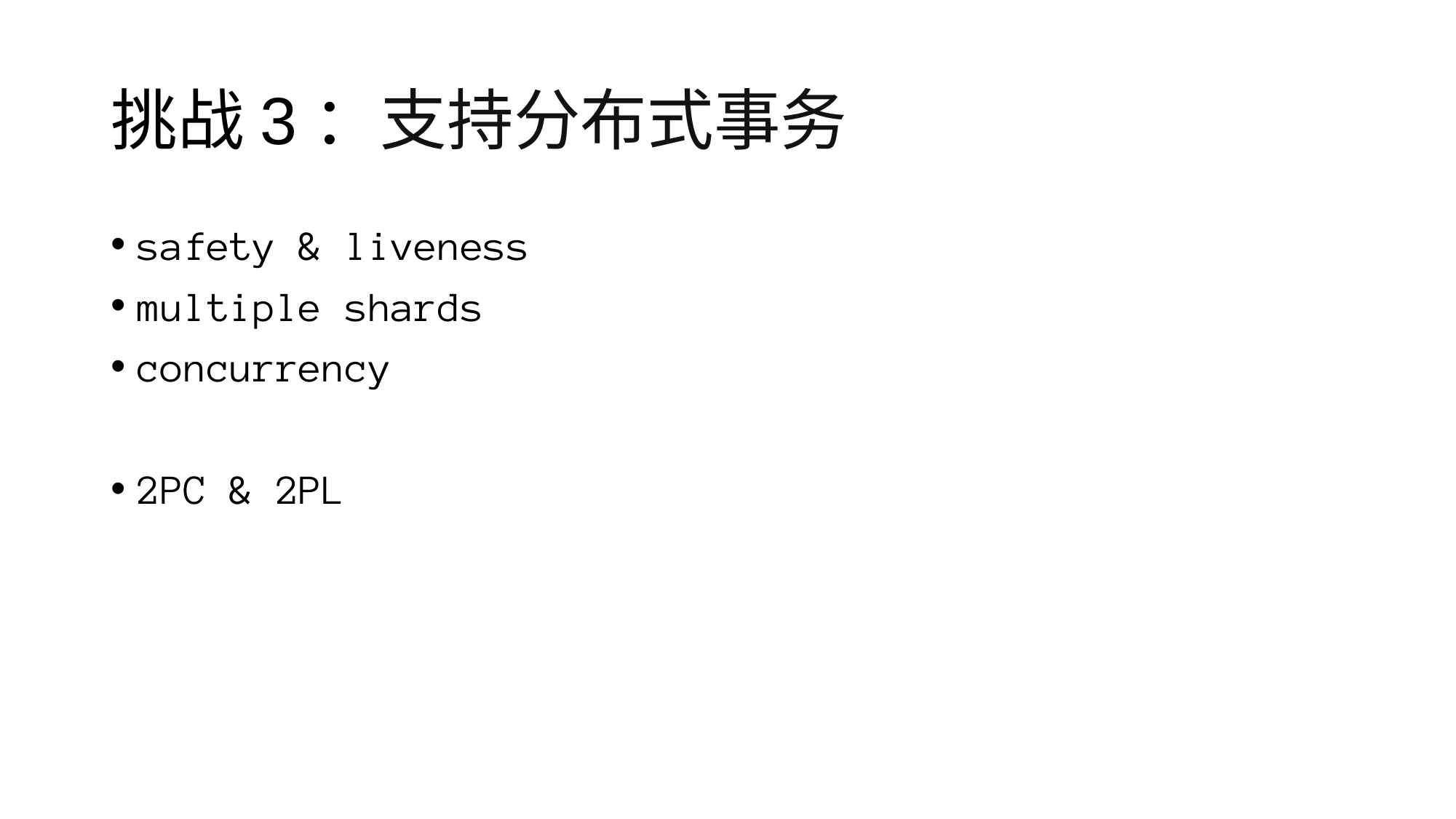

# 挑战3：支持分布式事务
safety & liveness
multiple shards
concurrency

2PC & 2PL